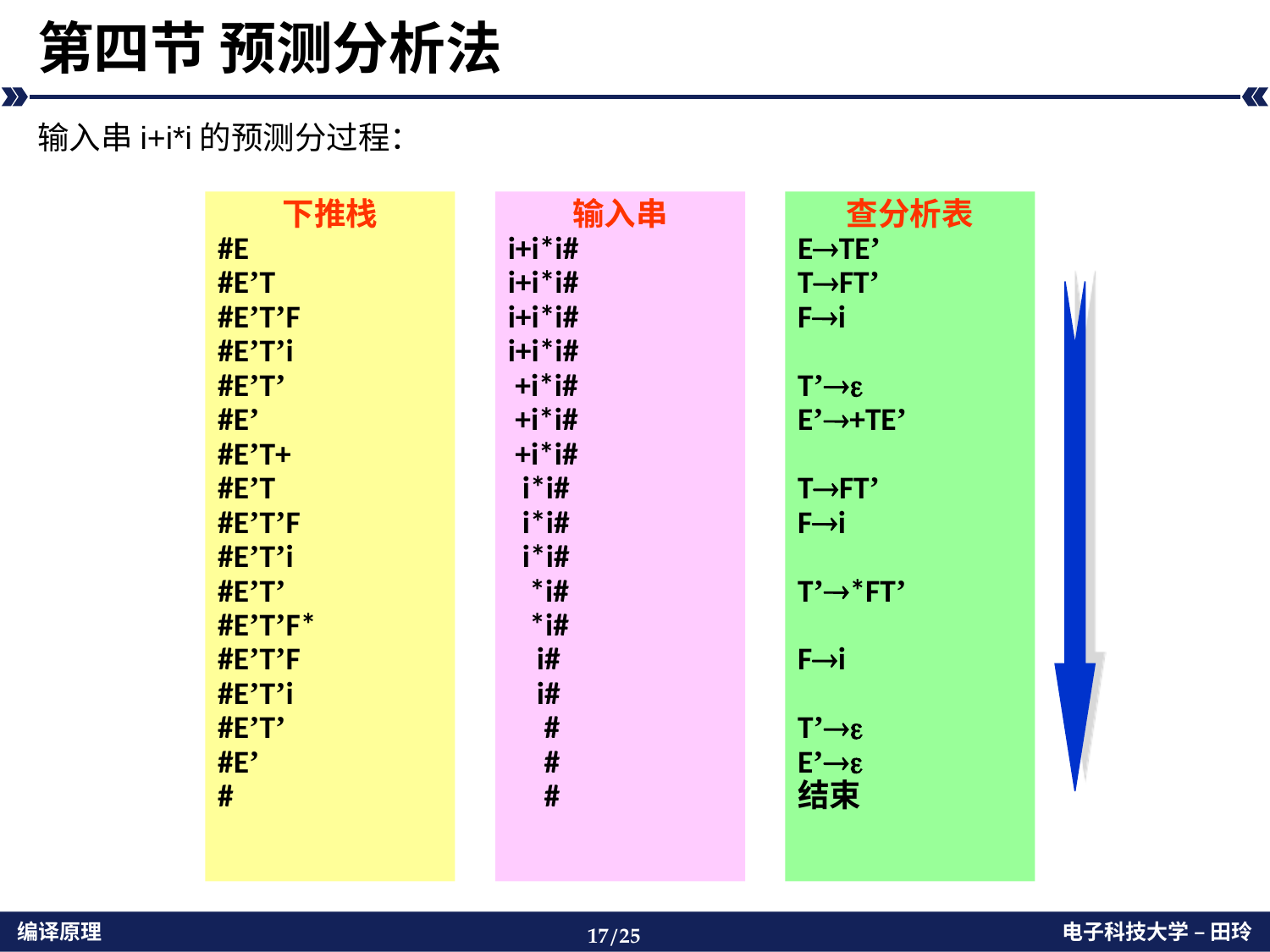

# 第四节 预测分析法
输入串i+i*i的预测分过程：
下推栈
#E
#E’T
#E’T’F
#E’T’i
#E’T’
#E’
#E’T+
#E’T
#E’T’F
#E’T’i
#E’T’
#E’T’F*
#E’T’F
#E’T’i
#E’T’
#E’
#
输入串
i+i*i#
i+i*i#
i+i*i#
i+i*i#
 +i*i#
 +i*i#
 +i*i#
  i*i#
  i*i#
  i*i#
   *i#
   *i#
    i#
    i#
     #
     #
     #
查分析表
E→TE’
T→FT’
F→i

T’→ε
E’→+TE’

T→FT’
F→i

T’→*FT’

F→i

T’→ε
E’→ε
结束